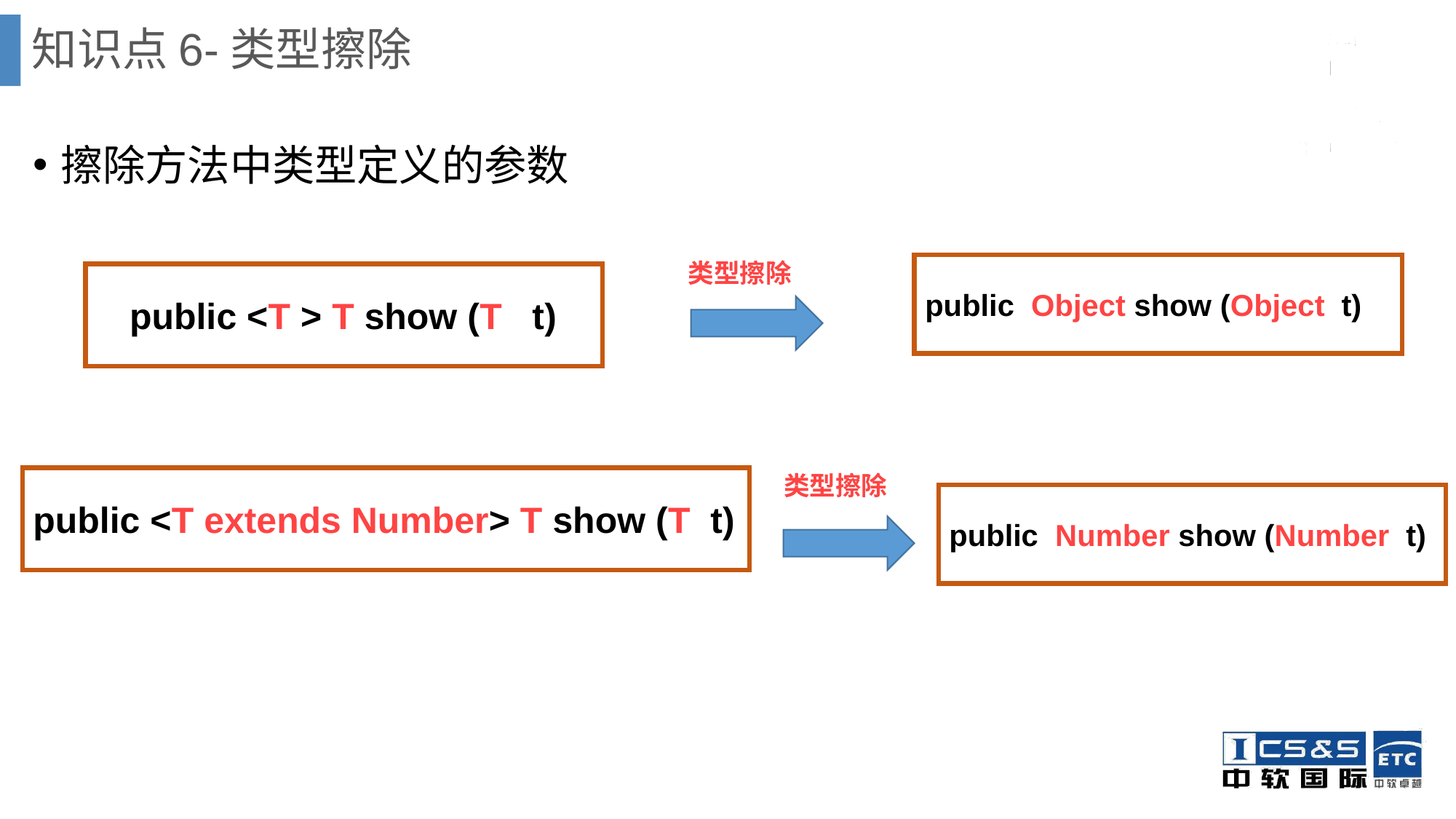

# 知识点6-类型擦除
擦除方法中类型定义的参数

 类型擦除

public  Object show (Object  t)
    public <T > T show (T   t)

 类型擦除

public <T extends Number> T show (T  t)
public  Number show (Number  t)